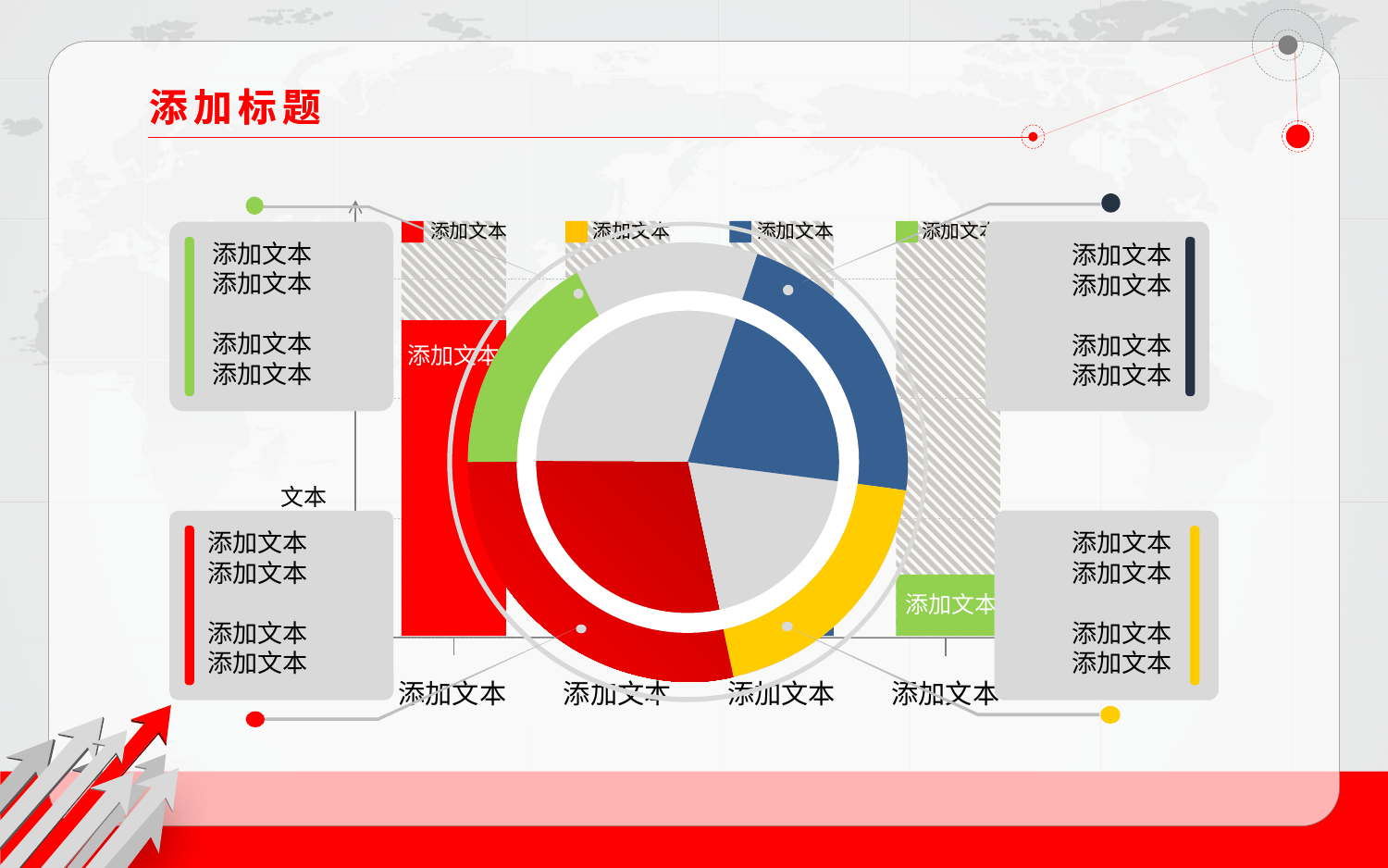

添加标题
添加标题

添加文本
添加文本

添加文本
添加文本

添加文本
添加文本

添加文本
添加文本

添加文本
添加文本

添加文本
添加文本

添加文本
添加文本

添加文本
添加文本

添加文本

添加文本

添加文本

添加文本

添加文本

添加文本

添加文本

添加文本

文本
文本
文本
文本
添加文本
添加文本
添加文本
添加文本